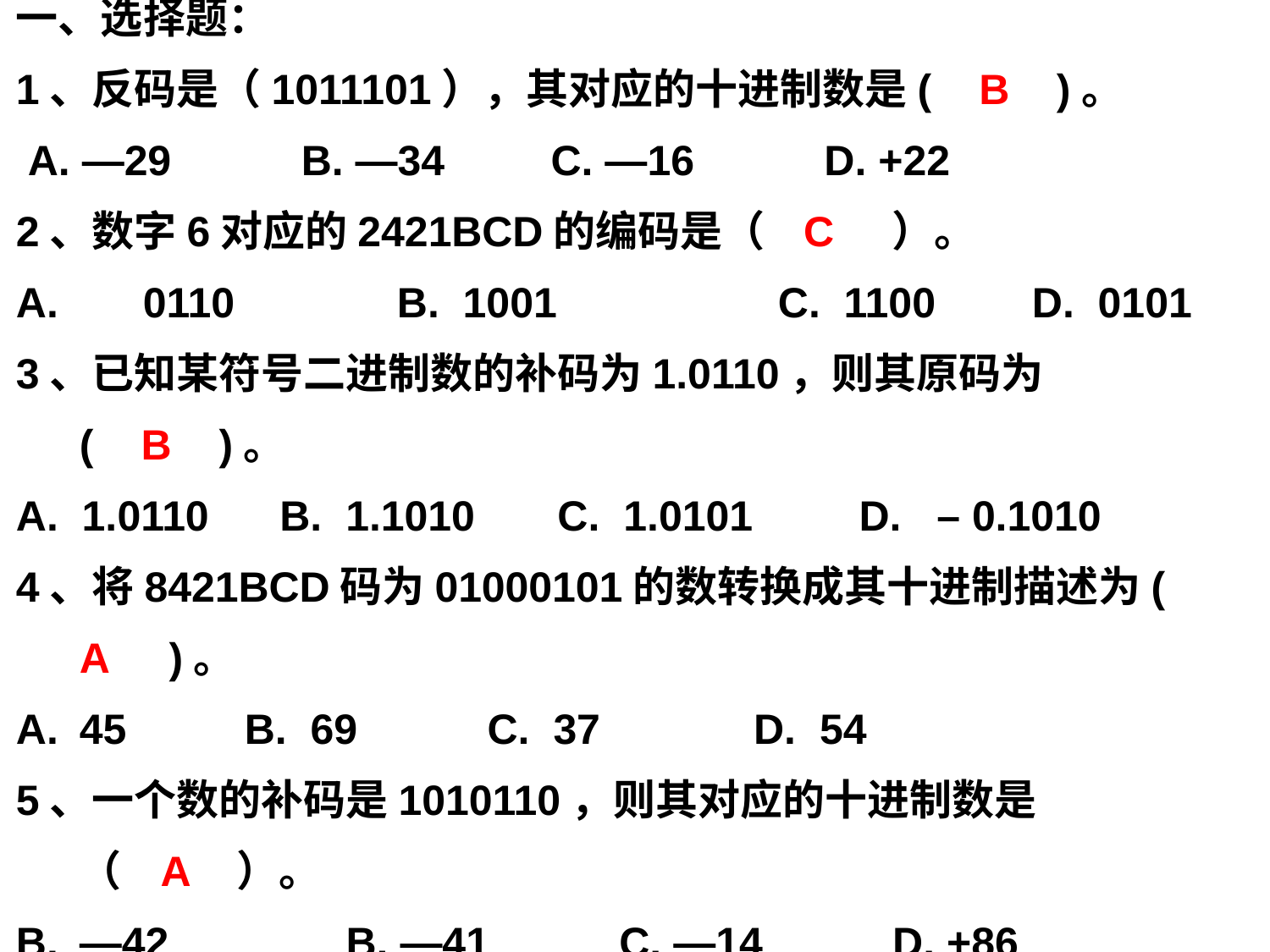

一、选择题：
1、反码是（1011101），其对应的十进制数是(    B    )。
 A. —29           B. —34         C. —16           D. +22
2、数字6对应的2421BCD的编码是（   C    ）。
A.	0110		B.  1001		C.  1100	D.  0101
3、已知某符号二进制数的补码为1.0110，则其原码为(    B    )。
A.  1.0110      B.  1.1010       C.  1.0101         D.   – 0.1010
4、将8421BCD码为01000101的数转换成其十进制描述为(    A     )。
45          B.  69           C.  37             D.  54
5、一个数的补码是1010110，则其对应的十进制数是（   A   ）。
—42               B. —41           C. —14           D. +86